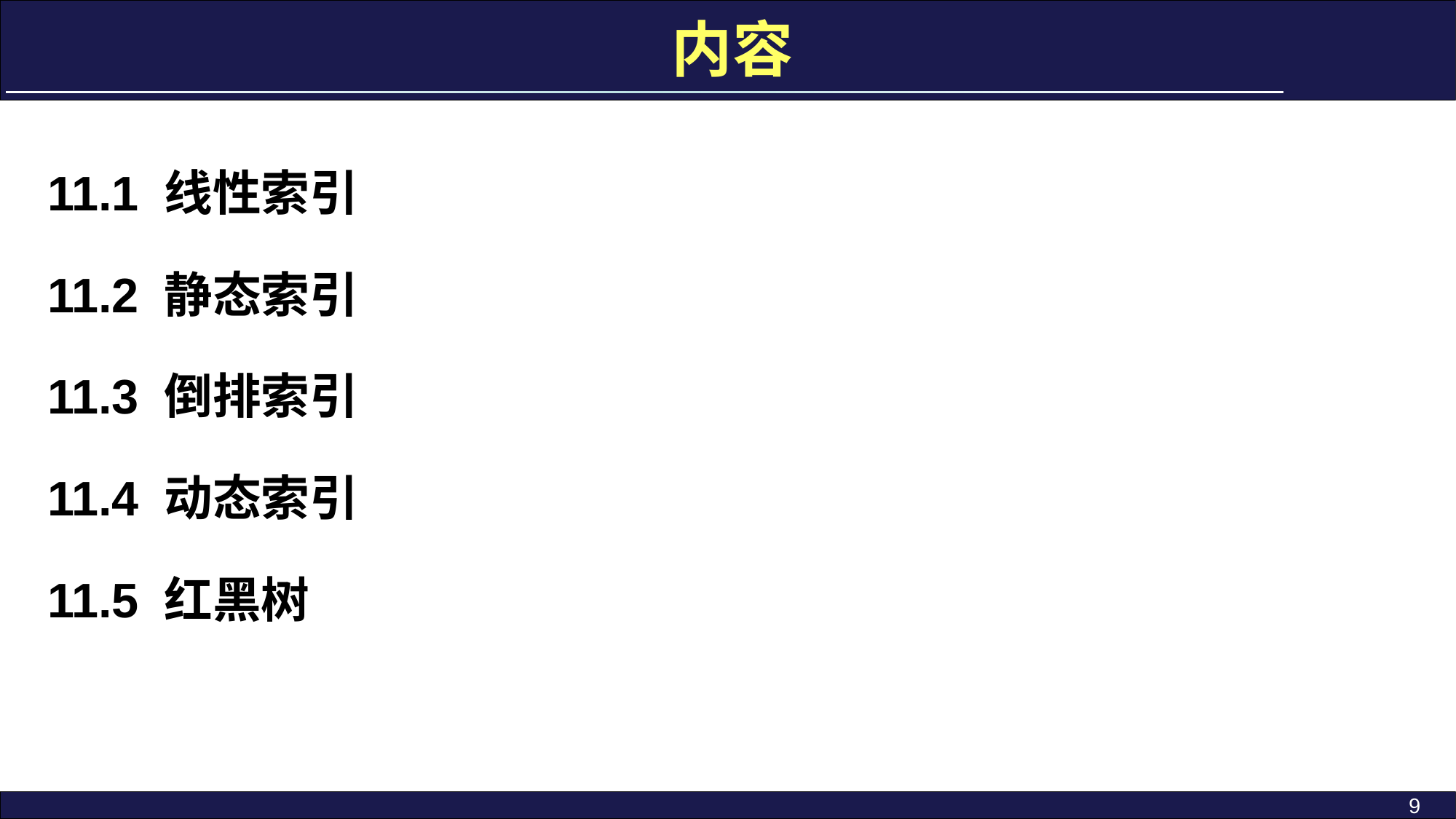

11.1 线性索引
11.2 静态索引
11.3 倒排索引
11.4 动态索引
11.5 红黑树
内容
9